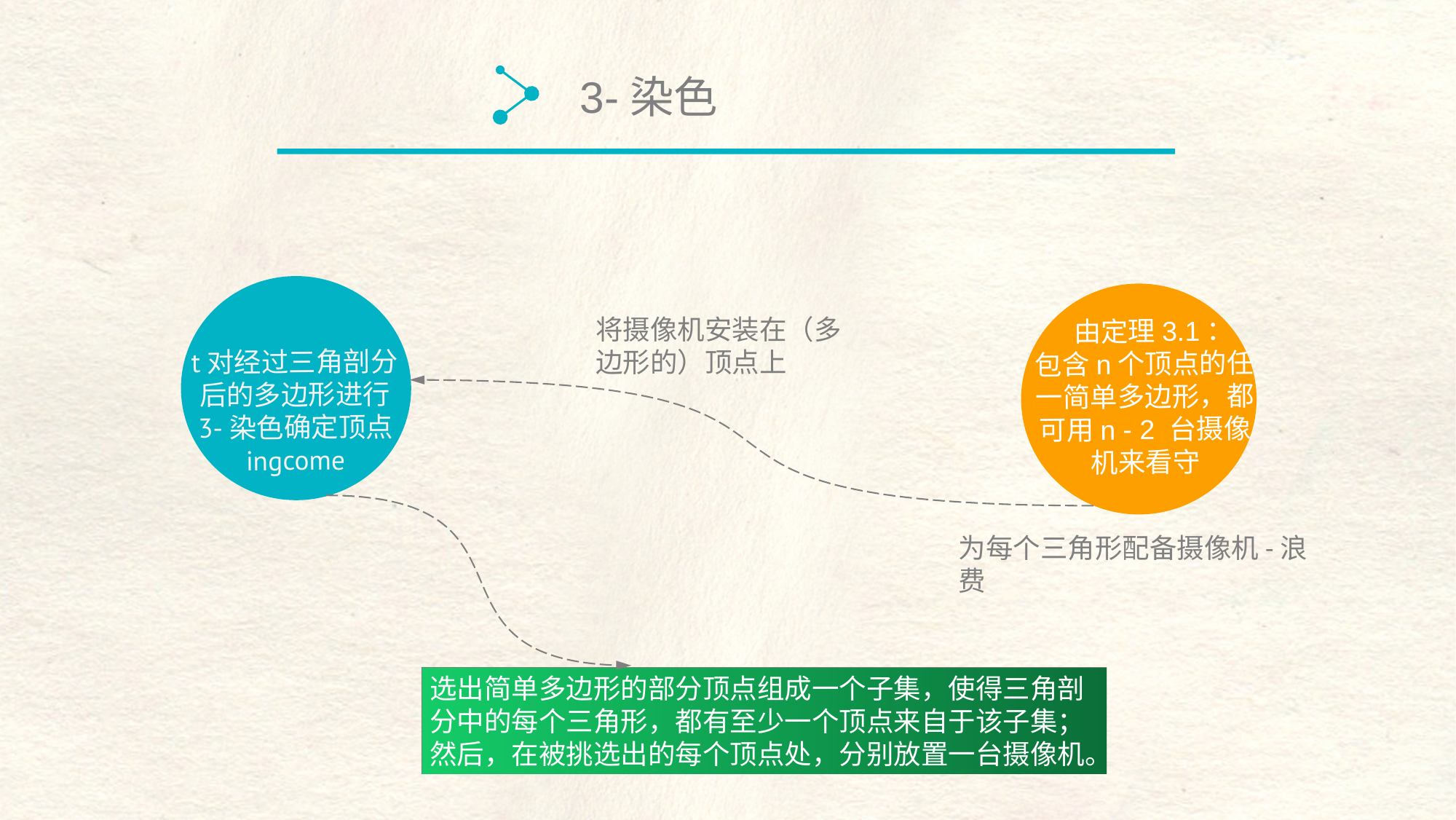

3-染色

将摄像机安装在（多边形的）顶点上
  由定理3.1：
包含n个顶点的任
一简单多边形，都
可用n - 2 台摄像
机来看守
t对经过三角剖分后的多边形进行
 3-染色确定顶点ingcome
为每个三角形配备摄像机-浪费
选出简单多边形的部分顶点组成一个子集，使得三角剖分中的每个三角形，都有至少一个顶点来自于该子集；然后，在被挑选出的每个顶点处，分别放置一台摄像机。